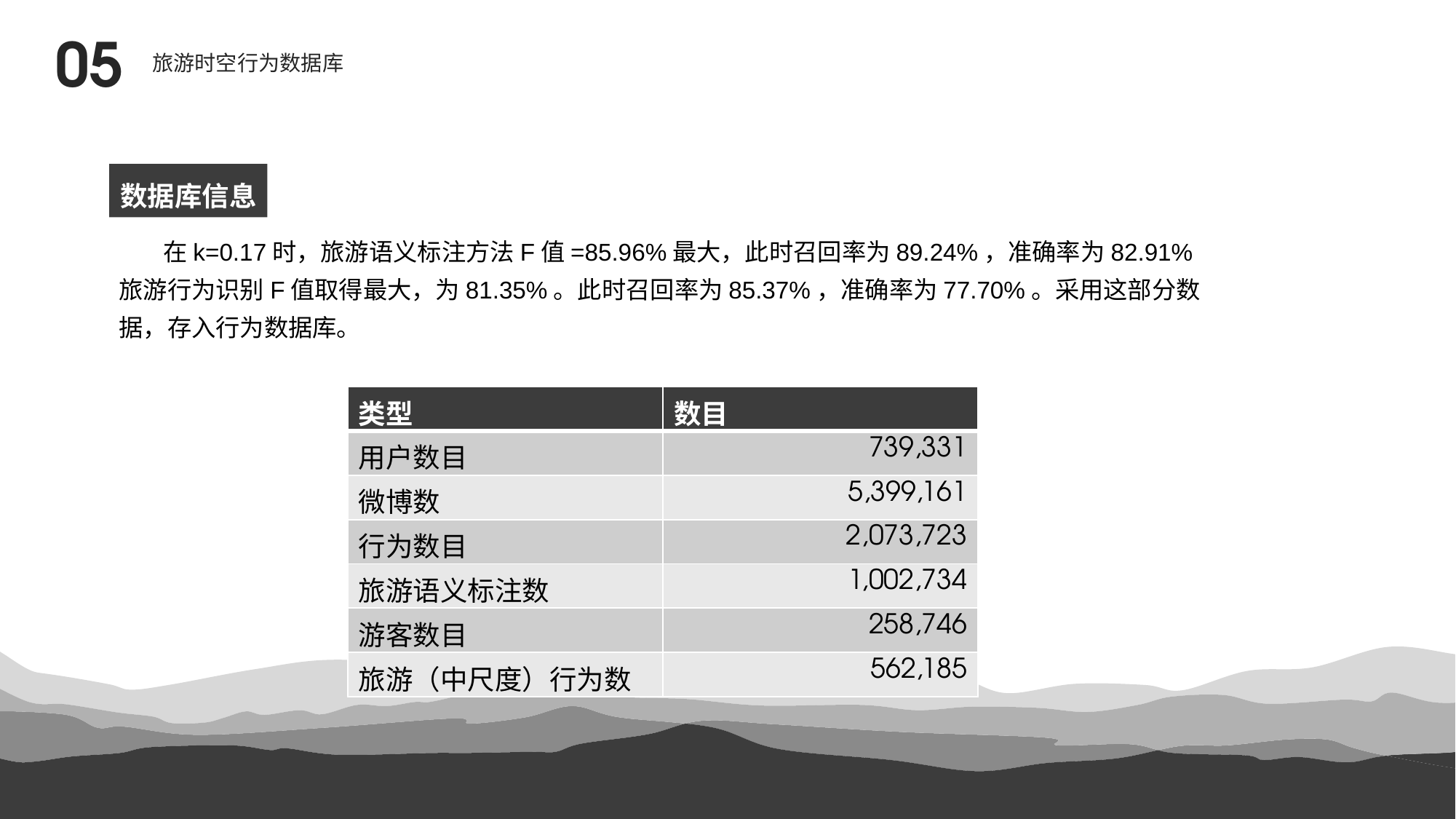

05
旅游时空行为数据库
数据库信息
       在k=0.17时，旅游语义标注方法F值=85.96%最大，此时召回率为89.24%，准确率为82.91%
旅游行为识别F值取得最大，为81.35%。此时召回率为85.37%，准确率为77.70%。采用这部分数据，存入行为数据库。
| 类型 | 数目 |
| --- | --- |
| 用户数目 | 739,331 |
| 微博数 | 5,399,161 |
| 行为数目 | 2,073,723 |
| 旅游语义标注数 | 1,002,734 |
| 游客数目 | 258,746 |
| 旅游（中尺度）行为数 | 562,185 |